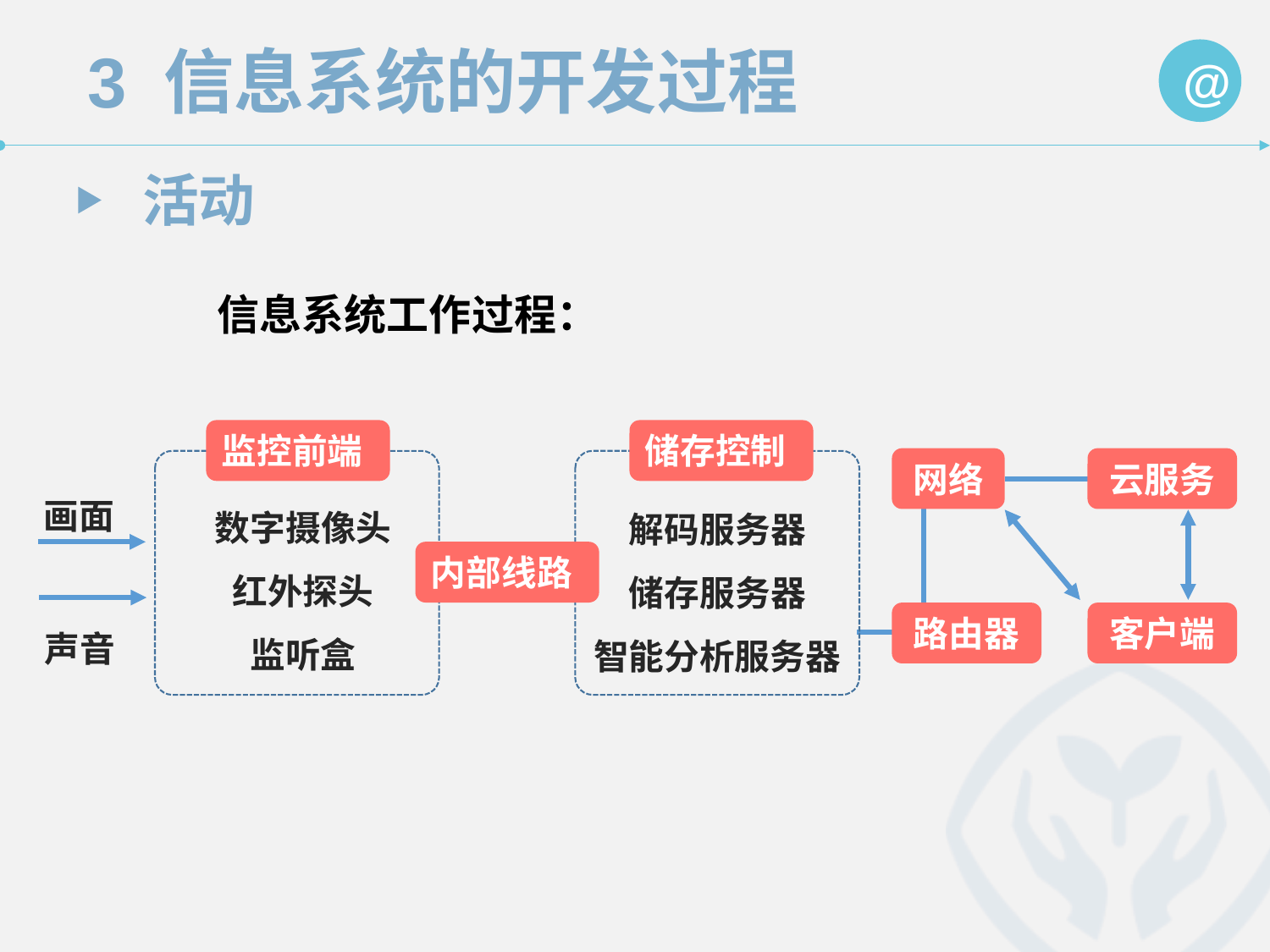

活动

　　信息系统工作过程：
监控前端
储存控制
网络
云服务

画面
数字摄像头
红外探头
监听盒
解码服务器
储存服务器
智能分析服务器
内部线路
声音
路由器
客户端